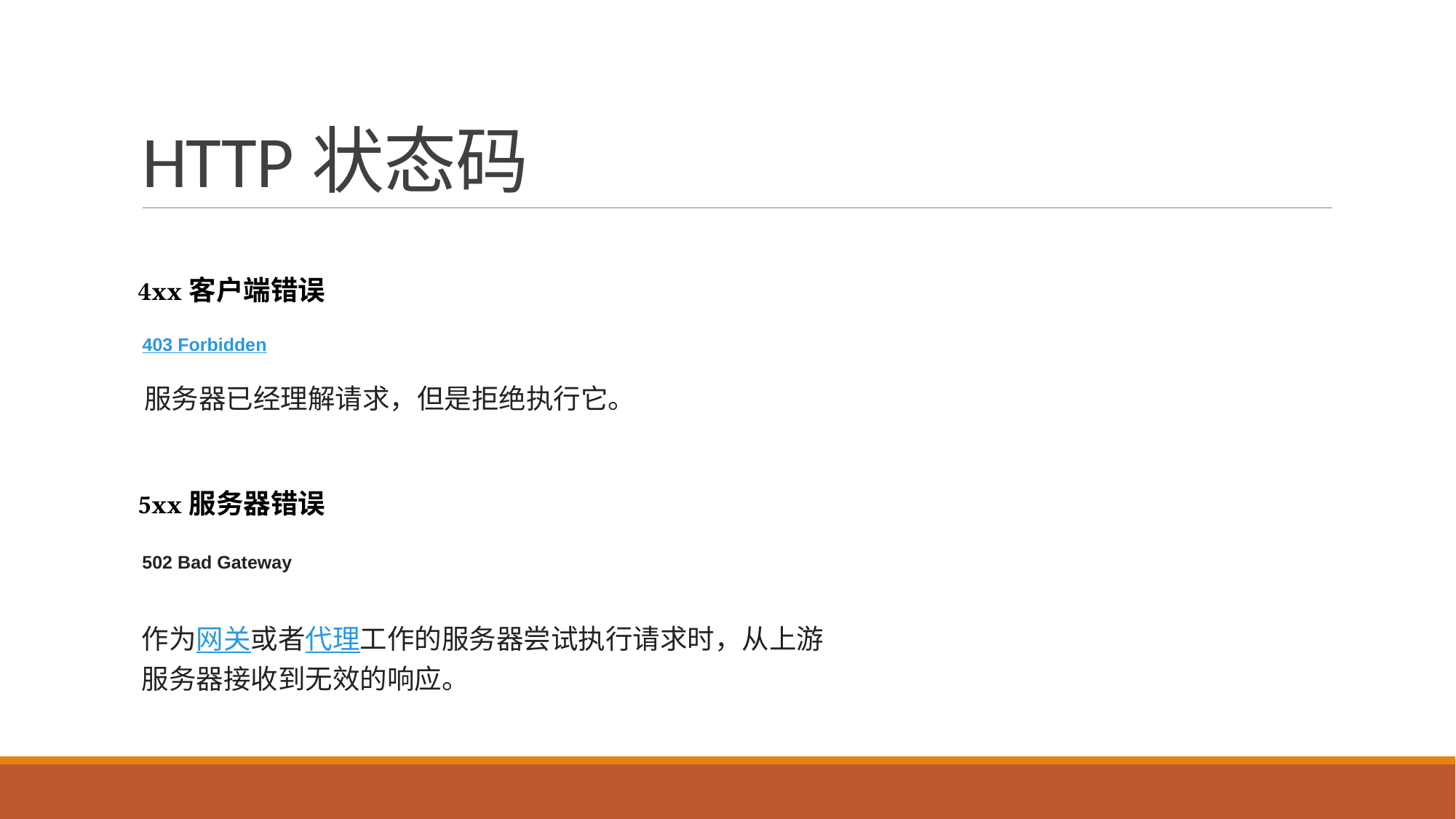

# HTTP状态码
4xx客户端错误
403 Forbidden
服务器已经理解请求，但是拒绝执行它。
5xx服务器错误
502 Bad Gateway
作为网关或者代理工作的服务器尝试执行请求时，从上游服务器接收到无效的响应。